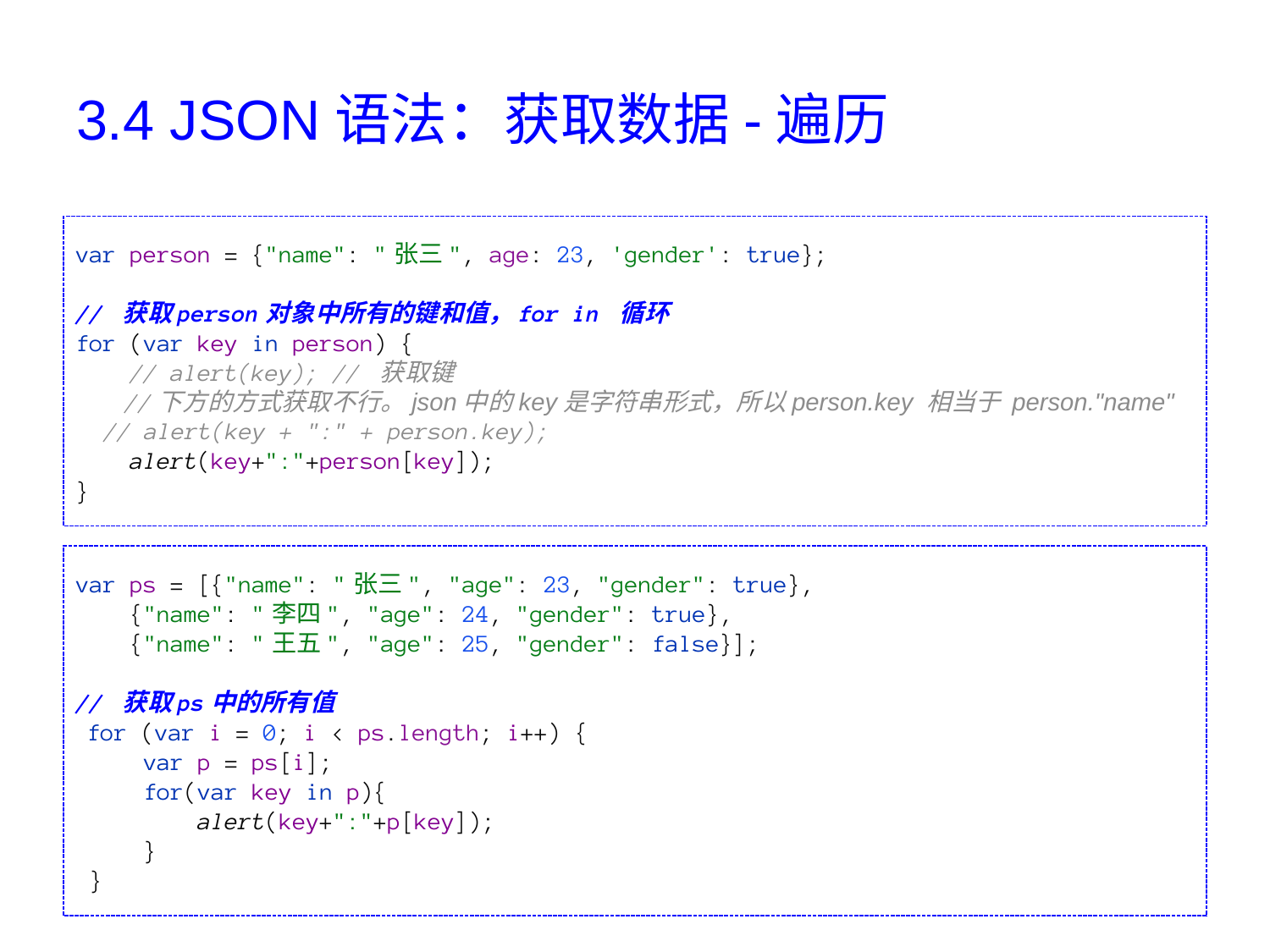

# 3.4 JSON语法：获取数据-遍历
var person = {"name": "张三", age: 23, 'gender': true};
// 获取person对象中所有的键和值，for in 循环
for (var key in person) {
    // alert(key); // 获取键
       //下方的方式获取不行。json中的key是字符串形式，所以person.key 相当于 person."name"
    // alert(key + ":" + person.key);
    alert(key+":"+person[key]);
}
var ps = [{"name": "张三", "age": 23, "gender": true},
    {"name": "李四", "age": 24, "gender": true},
    {"name": "王五", "age": 25, "gender": false}];
// 获取ps中的所有值
 for (var i = 0; i < ps.length; i++) {
     var p = ps[i];
     for(var key in p){
         alert(key+":"+p[key]);
     }
 }